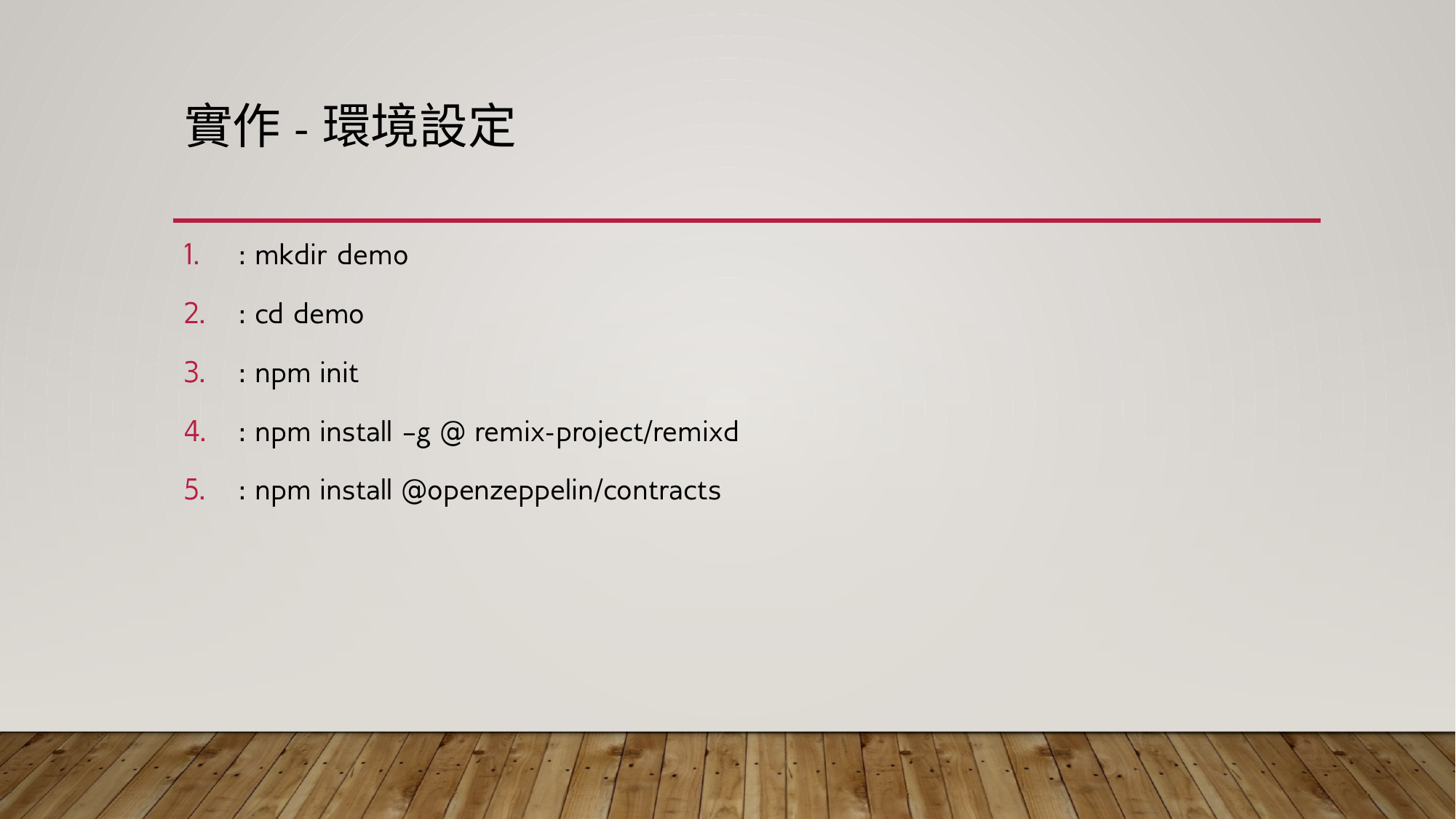

# 實作-環境設定
: mkdir demo
: cd demo
: npm init
: npm install –g @ remix-project/remixd
: npm install @openzeppelin/contracts